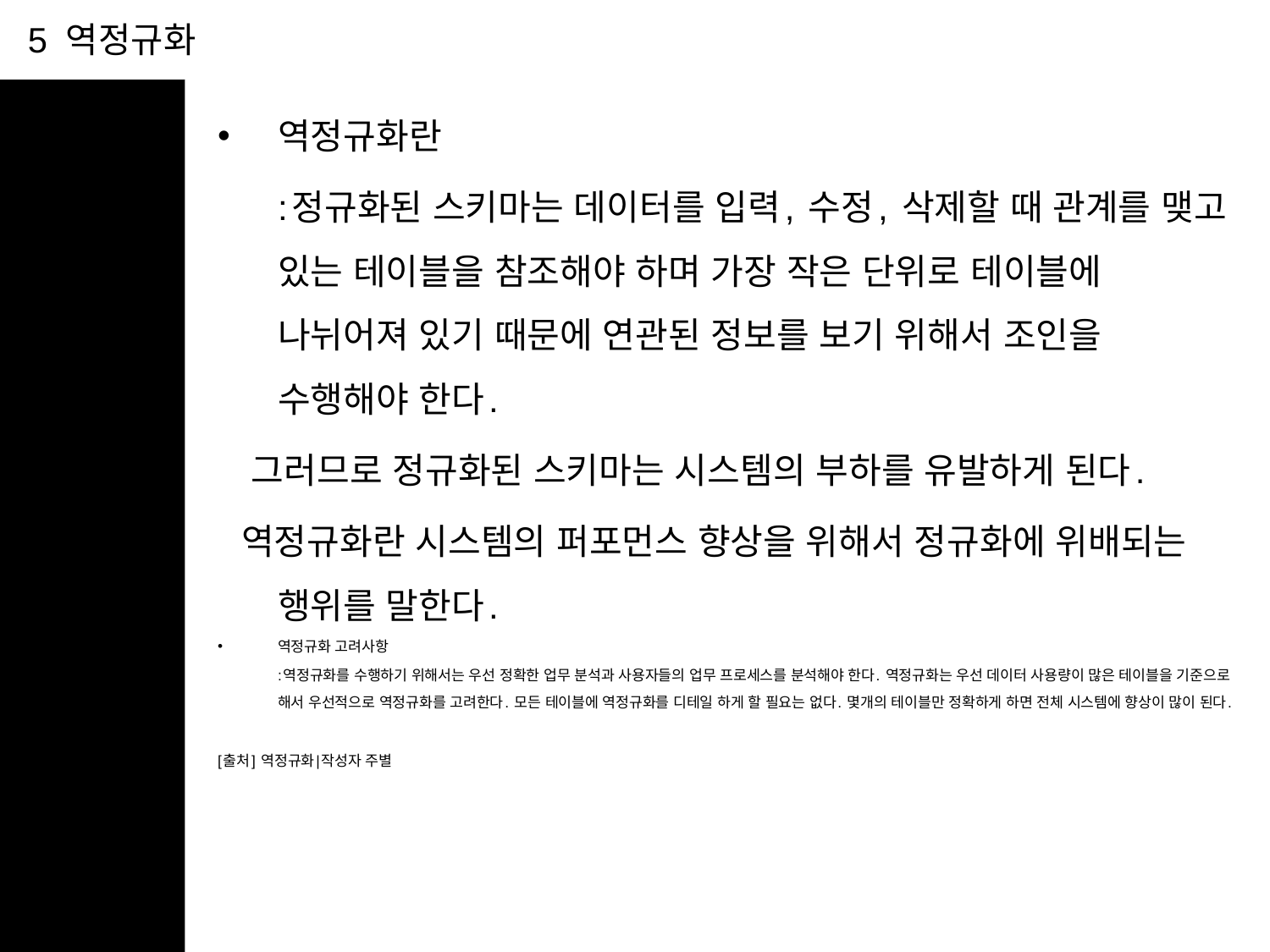

# 5 역정규화
역정규화란
	:정규화된 스키마는 데이터를 입력, 수정, 삭제할 때 관계를 맺고 있는 테이블을 참조해야 하며 가장 작은 단위로 테이블에 나뉘어져 있기 때문에 연관된 정보를 보기 위해서 조인을 수행해야 한다.
   그러므로 정규화된 스키마는 시스템의 부하를 유발하게 된다.
  역정규화란 시스템의 퍼포먼스 향상을 위해서 정규화에 위배되는 행위를 말한다.
역정규화 고려사항
	:역정규화를 수행하기 위해서는 우선 정확한 업무 분석과 사용자들의 업무 프로세스를 분석해야 한다. 역정규화는 우선 데이터 사용량이 많은 테이블을 기준으로 해서 우선적으로 역정규화를 고려한다. 모든 테이블에 역정규화를 디테일 하게 할 필요는 없다. 몇개의 테이블만 정확하게 하면 전체 시스템에 향상이 많이 된다.

[출처] 역정규화|작성자 주별